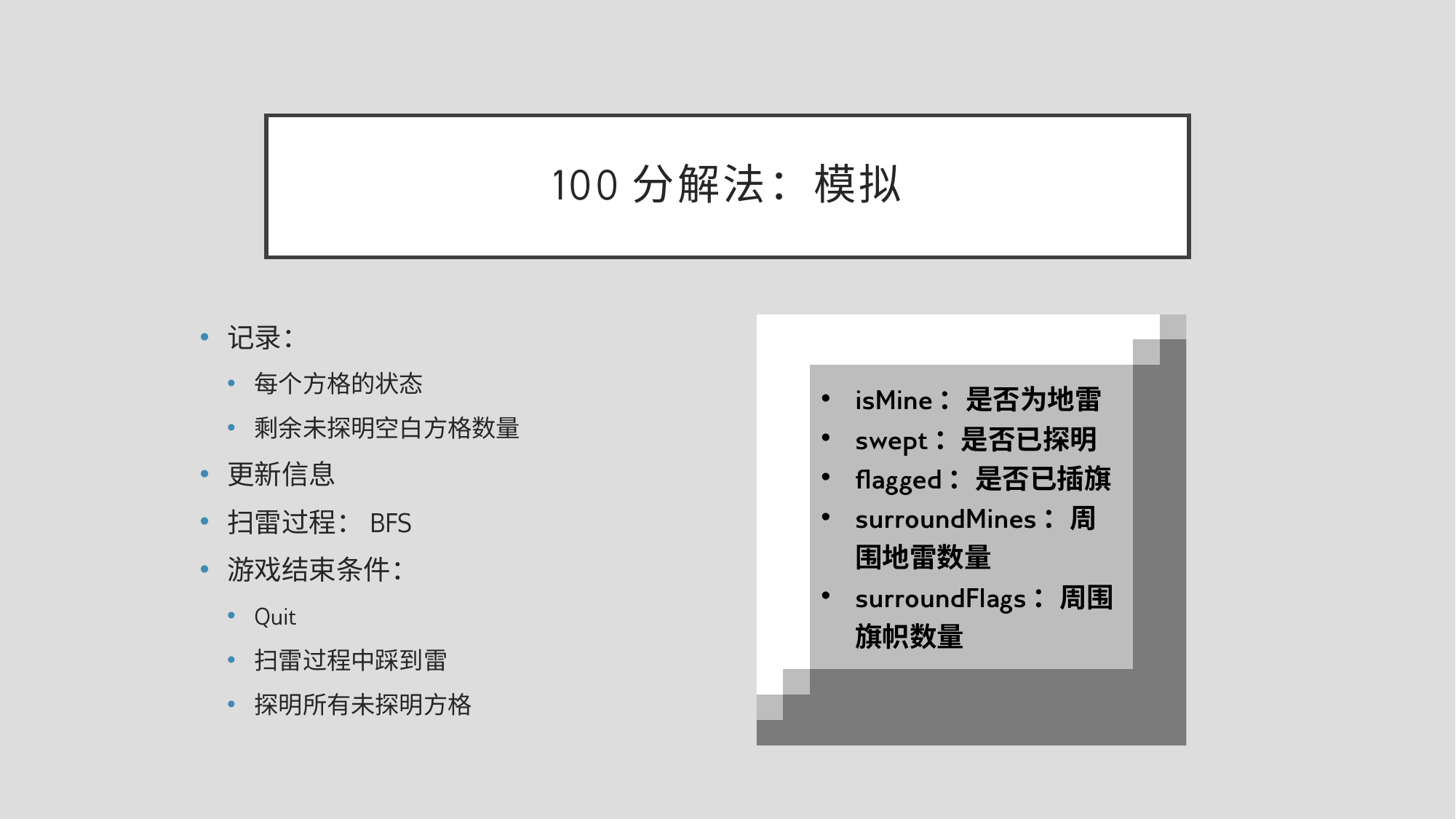

# 100分解法：模拟
记录：
每个方格的状态
剩余未探明空白方格数量
更新信息
扫雷过程：BFS
游戏结束条件：
Quit
扫雷过程中踩到雷
探明所有未探明方格

| isMine：是否为地雷 swept：是否已探明 flagged：是否已插旗 surroundMines：周围地雷数量 surroundFlags：周围旗帜数量 |
| --- |